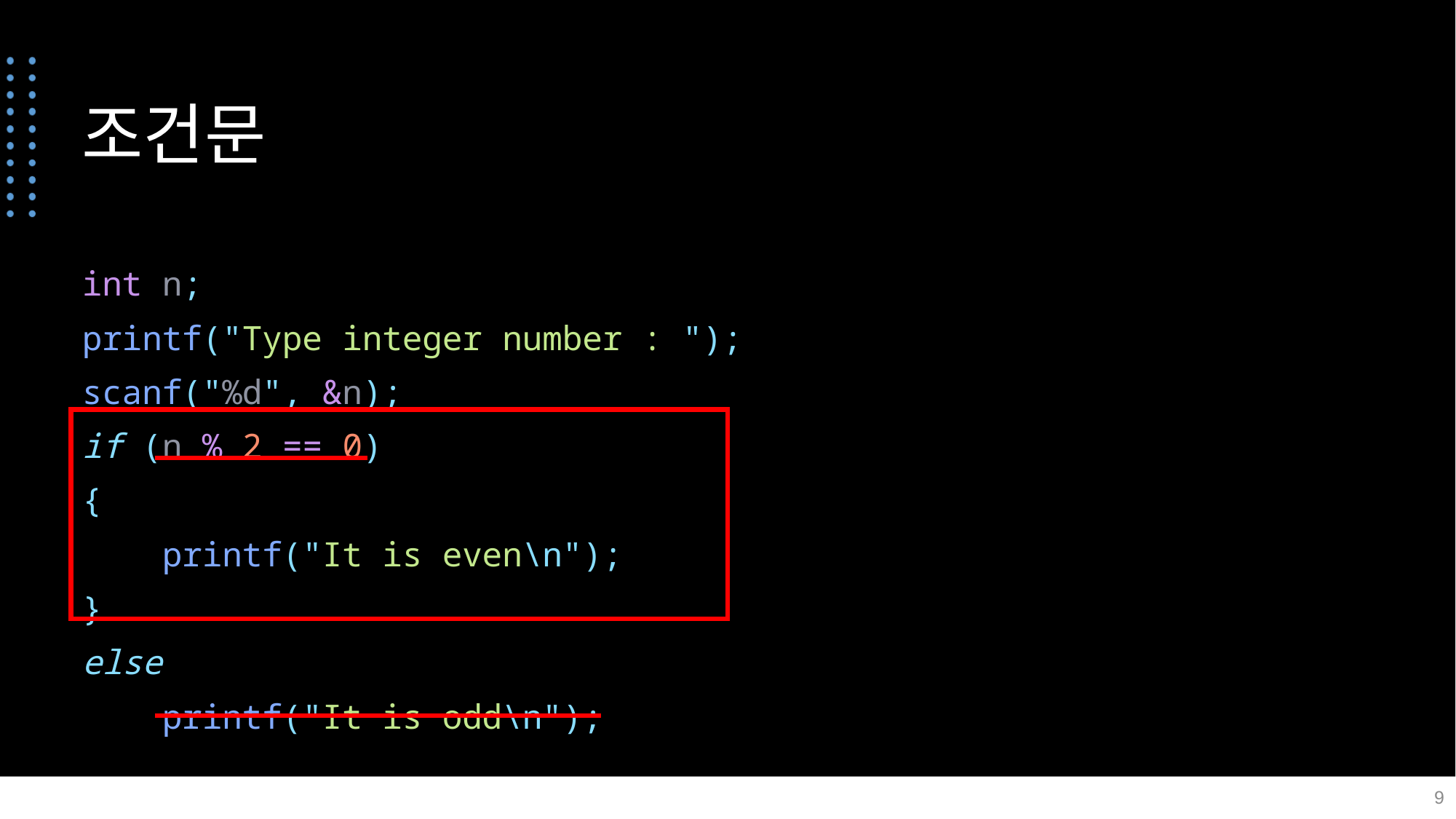

# 조건문
int n;
printf("Type integer number : ");
scanf("%d", &n);
if (n % 2 == 0)
{
    printf("It is even\n");
}
else
    printf("It is odd\n");

9